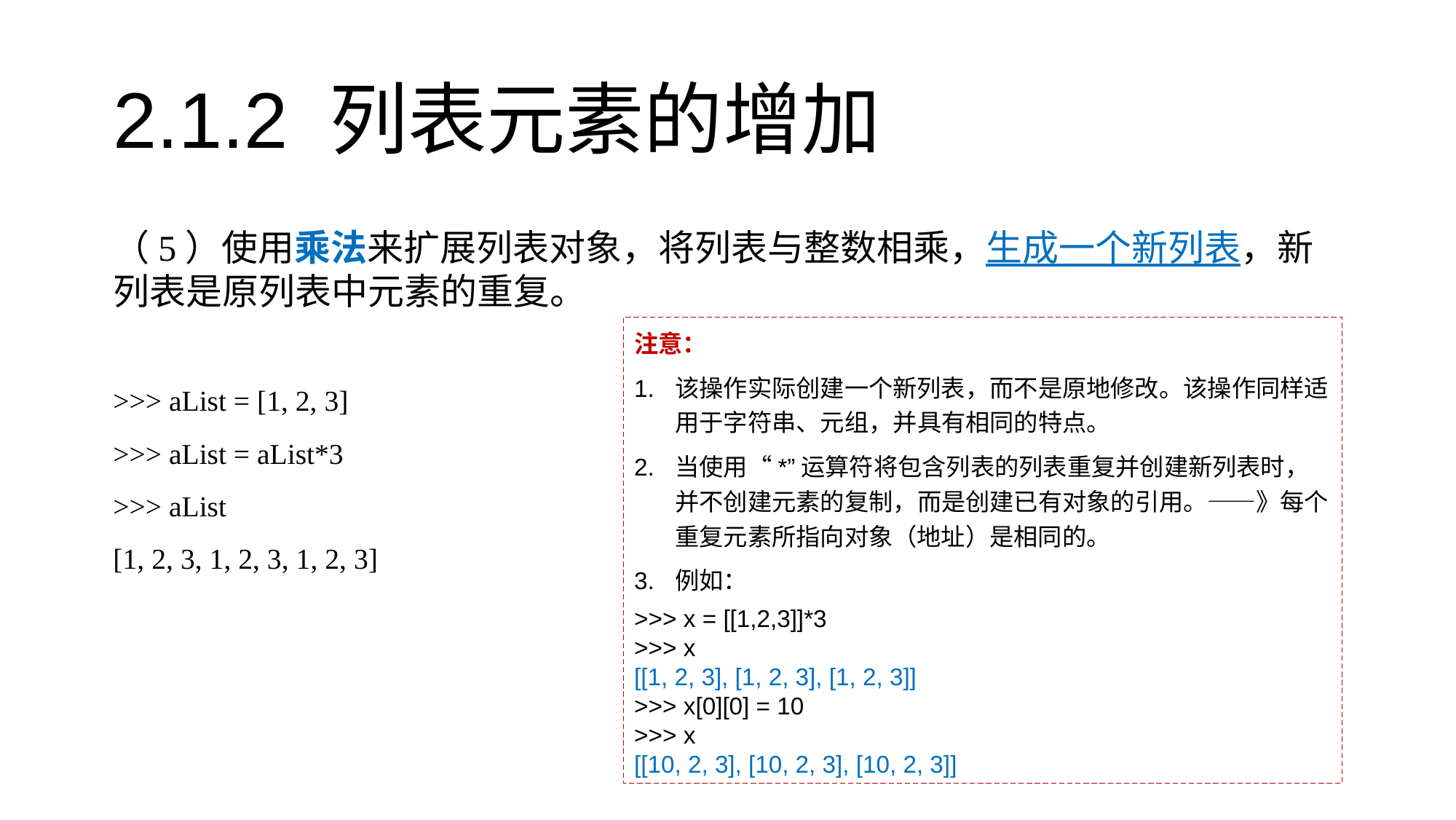

# 2.1.2 列表元素的增加
（5）使用乘法来扩展列表对象，将列表与整数相乘，生成一个新列表，新列表是原列表中元素的重复。

>>> aList = [1, 2, 3]
>>> aList = aList*3
>>> aList
[1, 2, 3, 1, 2, 3, 1, 2, 3]
注意：
该操作实际创建一个新列表，而不是原地修改。该操作同样适用于字符串、元组，并具有相同的特点。
当使用“*”运算符将包含列表的列表重复并创建新列表时，并不创建元素的复制，而是创建已有对象的引用。——》每个重复元素所指向对象（地址）是相同的。
例如：
>>> x = [[1,2,3]]*3
>>> x
[[1, 2, 3], [1, 2, 3], [1, 2, 3]]
>>> x[0][0] = 10
>>> x
[[10, 2, 3], [10, 2, 3], [10, 2, 3]]